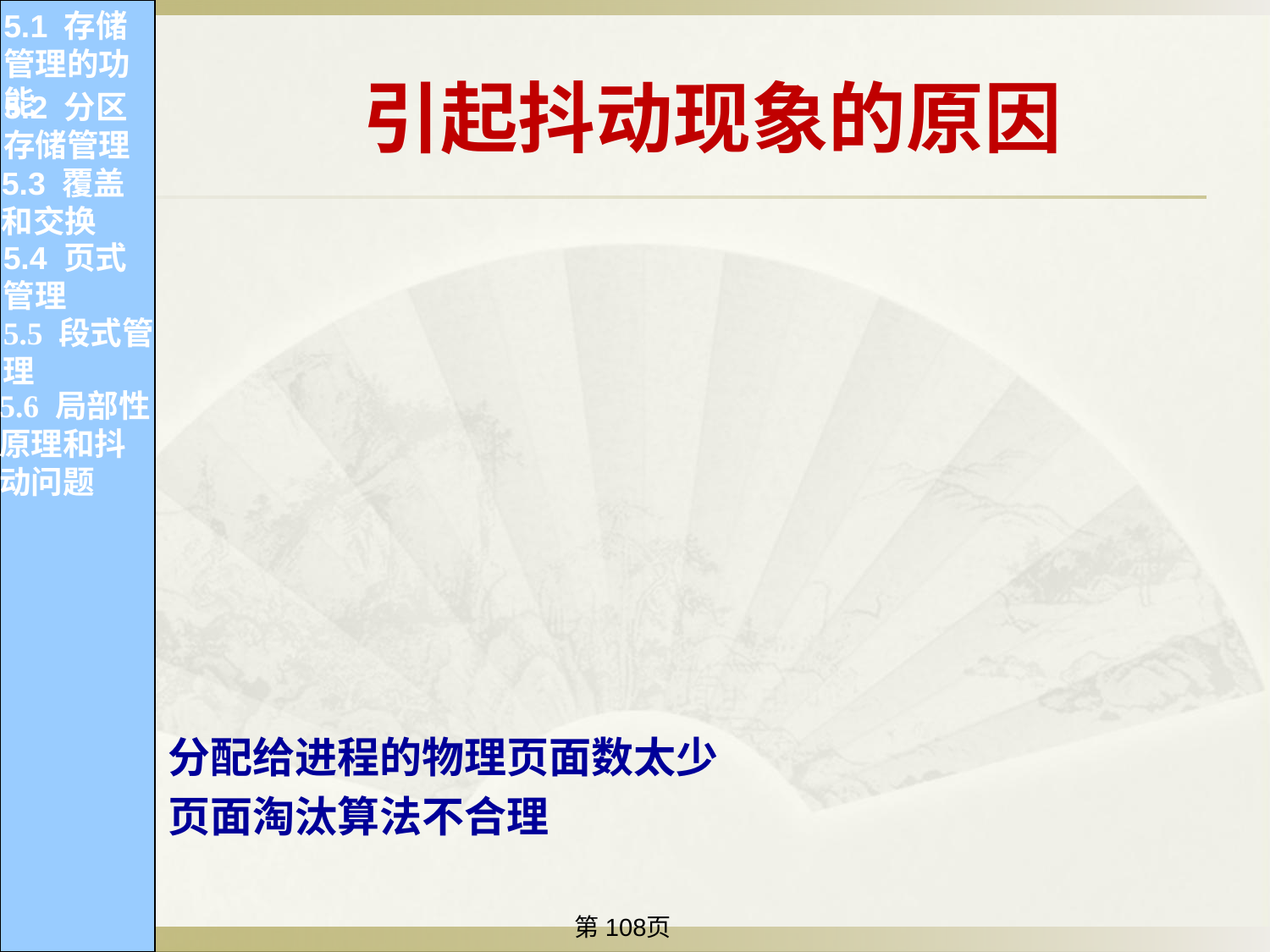

5.1 存储管理的功能
引起抖动现象的原因
5.2 分区存储管理
5.3 覆盖和交换
分配给进程的物理页面数太少
页面淘汰算法不合理
5.4 页式管理
5.5 段式管理
5.6 局部性原理和抖动问题